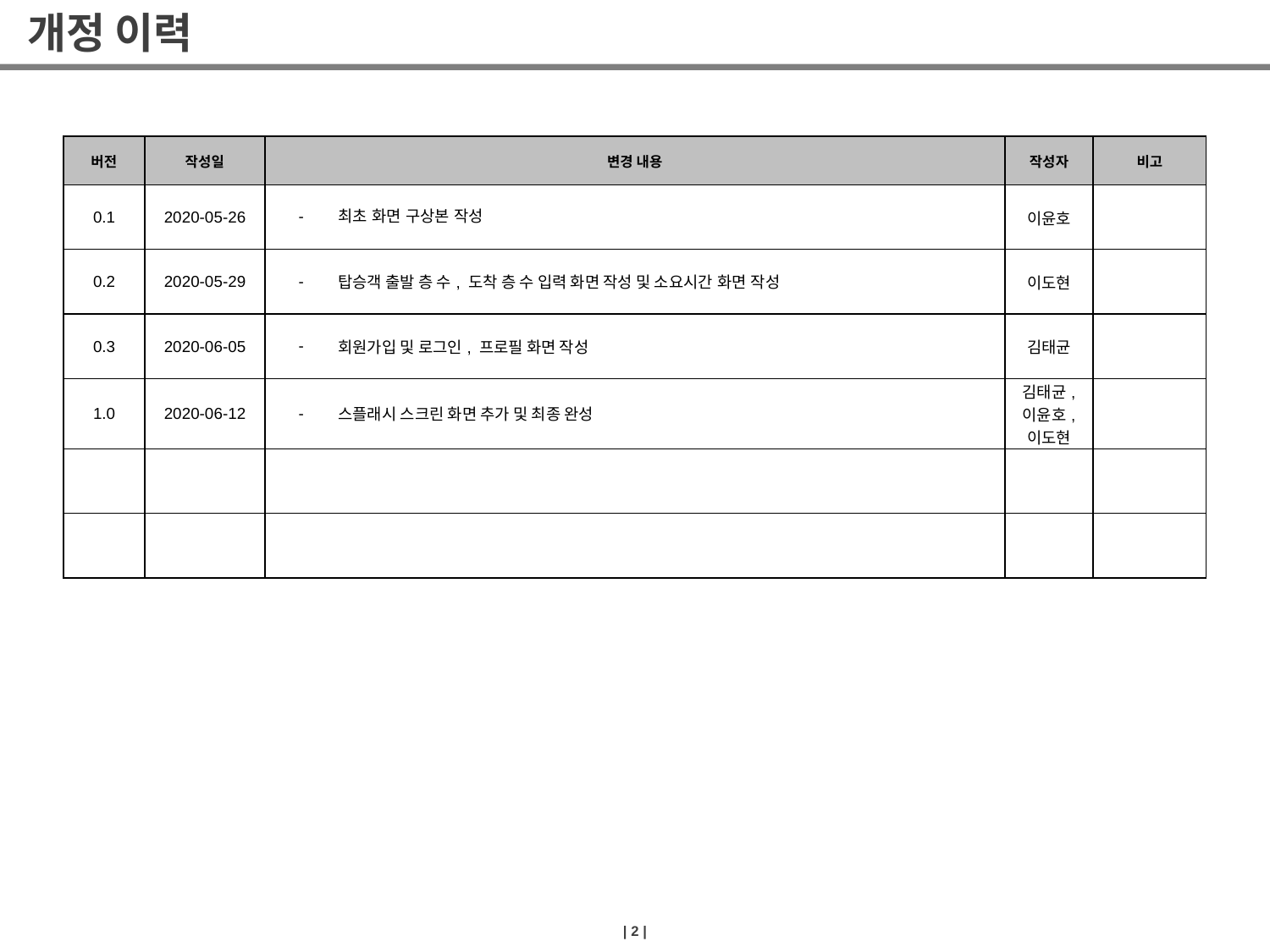

# 개정 이력
| 버전 | 작성일 | 변경 내용 | 작성자 | 비고 |
| --- | --- | --- | --- | --- |
| 0.1 | 2020-05-26 | 최초 화면 구상본 작성 | 이윤호 |  |
| 0.2 | 2020-05-29 | 탑승객 출발 층 수, 도착 층 수 입력 화면 작성 및 소요시간 화면 작성 | 이도현 |  |
| 0.3 | 2020-06-05 | 회원가입 및 로그인, 프로필 화면 작성 | 김태균 |  |
| 1.0 | 2020-06-12 | 스플래시 스크린 화면 추가 및 최종 완성 | 김태균, 이윤호, 이도현 |  |
|  |  |  |  |  |
|  |  |  |  |  |
| 2 |